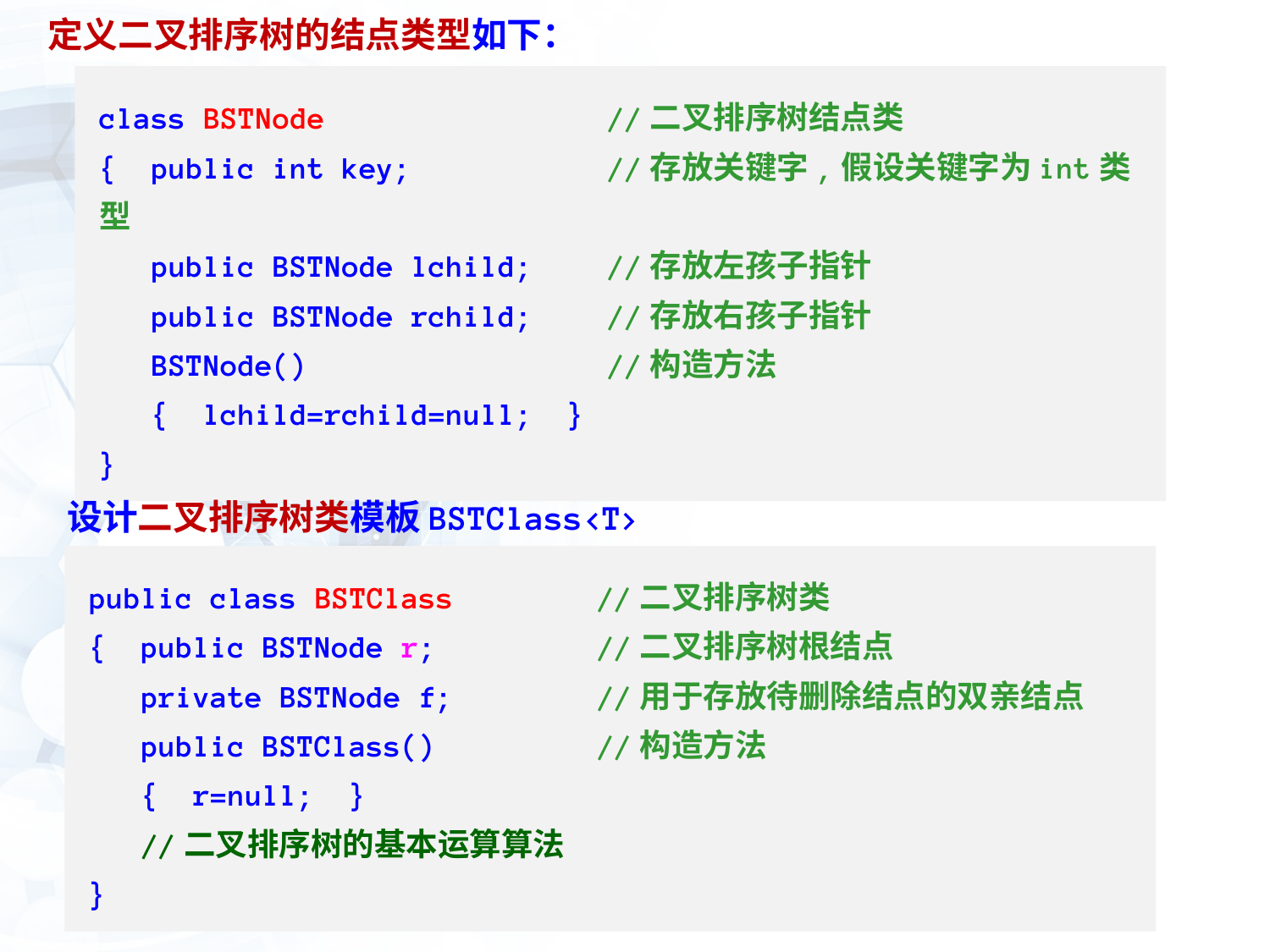

定义二叉排序树的结点类型如下：
class BSTNode			//二叉排序树结点类
{  public int key;		//存放关键字,假设关键字为int类型
   public BSTNode lchild;	//存放左孩子指针
   public BSTNode rchild;	//存放右孩子指针
   BSTNode()			//构造方法
   {  lchild=rchild=null;  }
}
设计二叉排序树类模板BSTClass<T>
public class BSTClass		//二叉排序树类
{  public BSTNode r;   	//二叉排序树根结点
   private BSTNode f;     	//用于存放待删除结点的双亲结点
   public BSTClass()		//构造方法
   {  r=null;  }
   //二叉排序树的基本运算算法
}